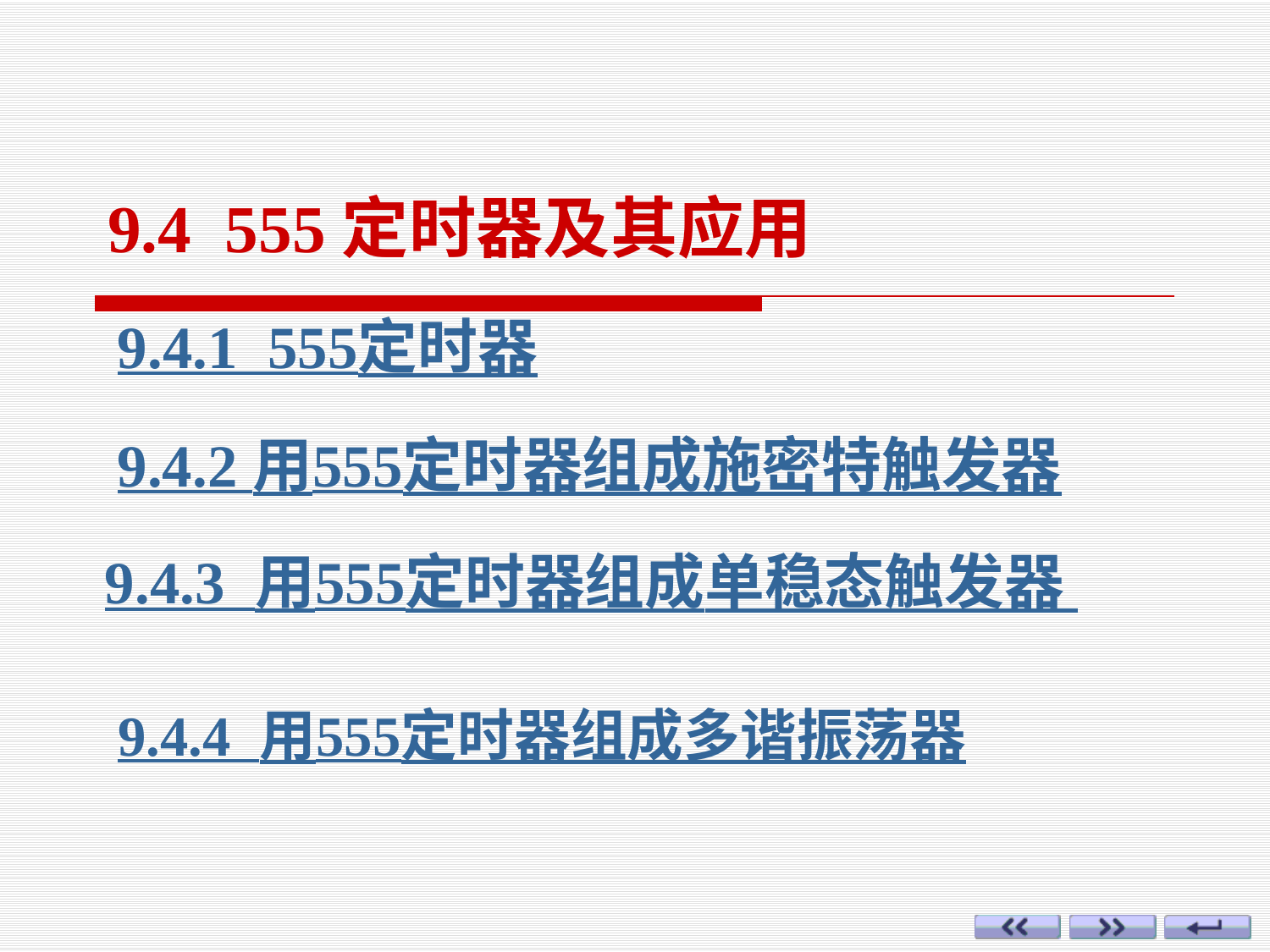

9.4  555定时器及其应用
9.4.1  555定时器
9.4.2 用555定时器组成施密特触发器
9.4.3  用555定时器组成单稳态触发器
9.4.4  用555定时器组成多谐振荡器